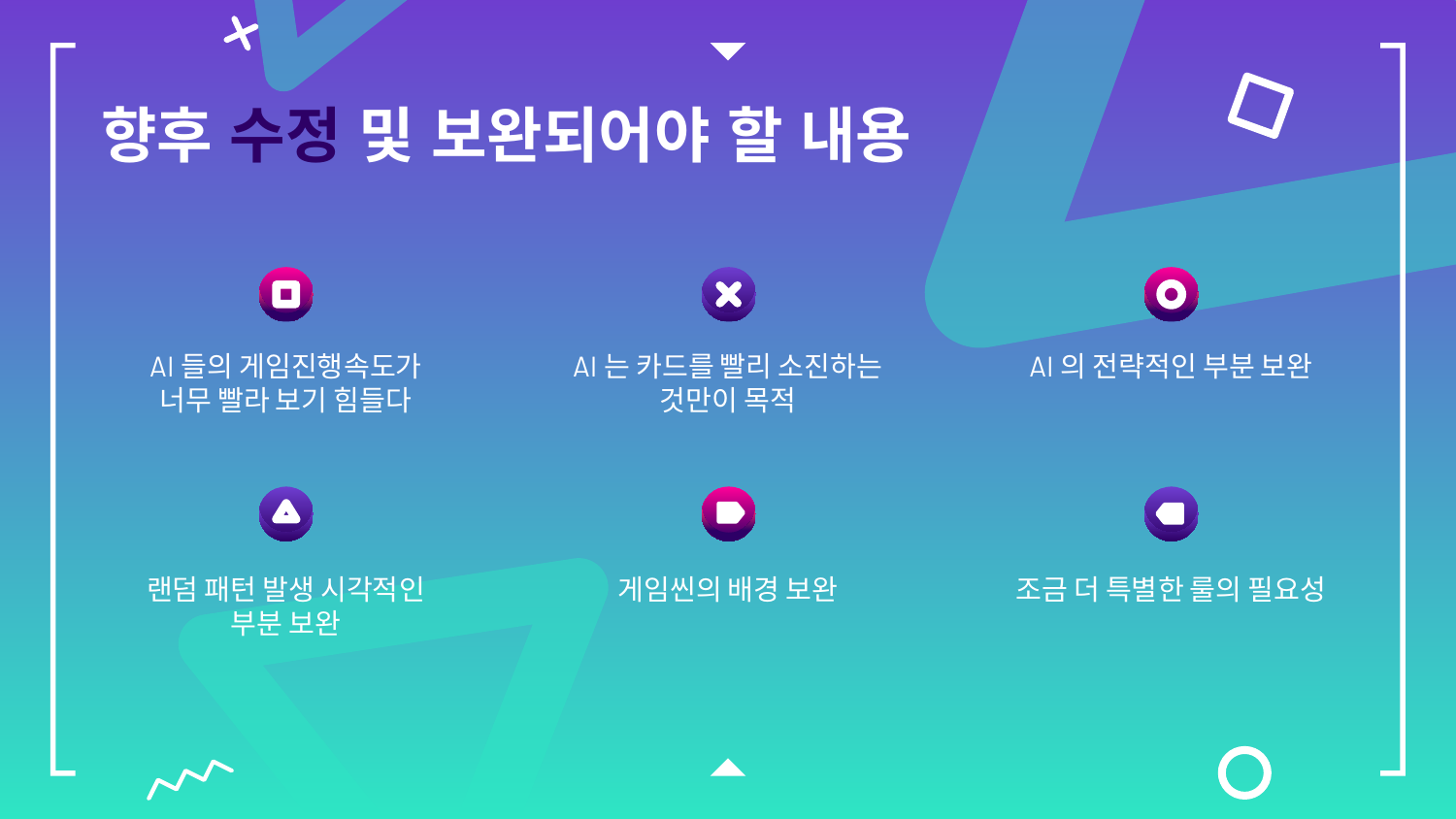

# 향후 수정 및 보완되어야 할 내용

AI들의 게임진행속도가 너무 빨라 보기 힘들다
AI는 카드를 빨리 소진하는 것만이 목적
AI의 전략적인 부분 보완

랜덤 패턴 발생 시각적인 부분 보완
게임씬의 배경 보완
조금 더 특별한 룰의 필요성